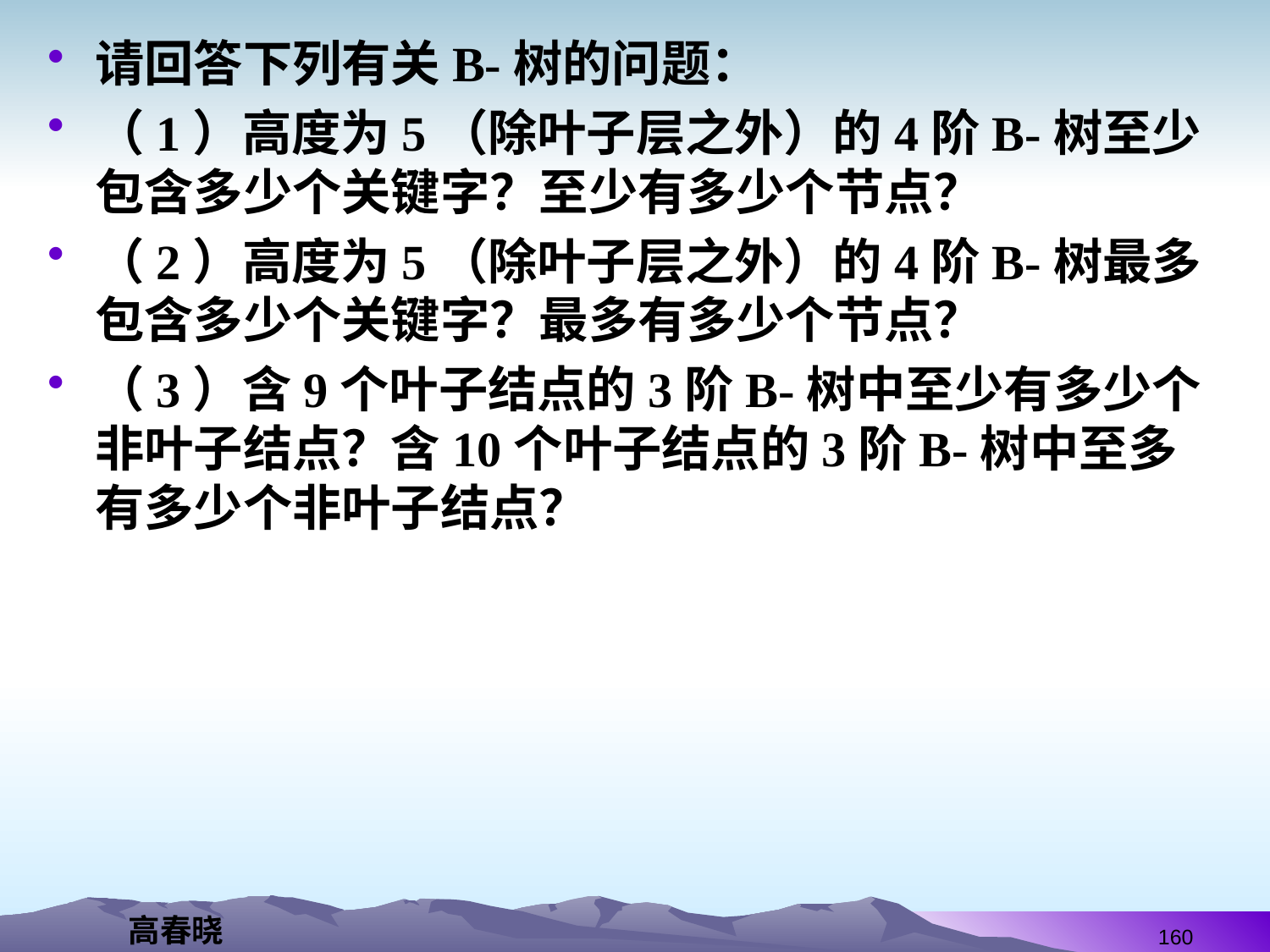

请回答下列有关B-树的问题：
（1）高度为5（除叶子层之外）的4阶B-树至少包含多少个关键字？至少有多少个节点？
（2）高度为5（除叶子层之外）的4阶B-树最多包含多少个关键字？最多有多少个节点？
（3）含9个叶子结点的3阶B-树中至少有多少个非叶子结点？含10个叶子结点的3阶B-树中至多有多少个非叶子结点？

160